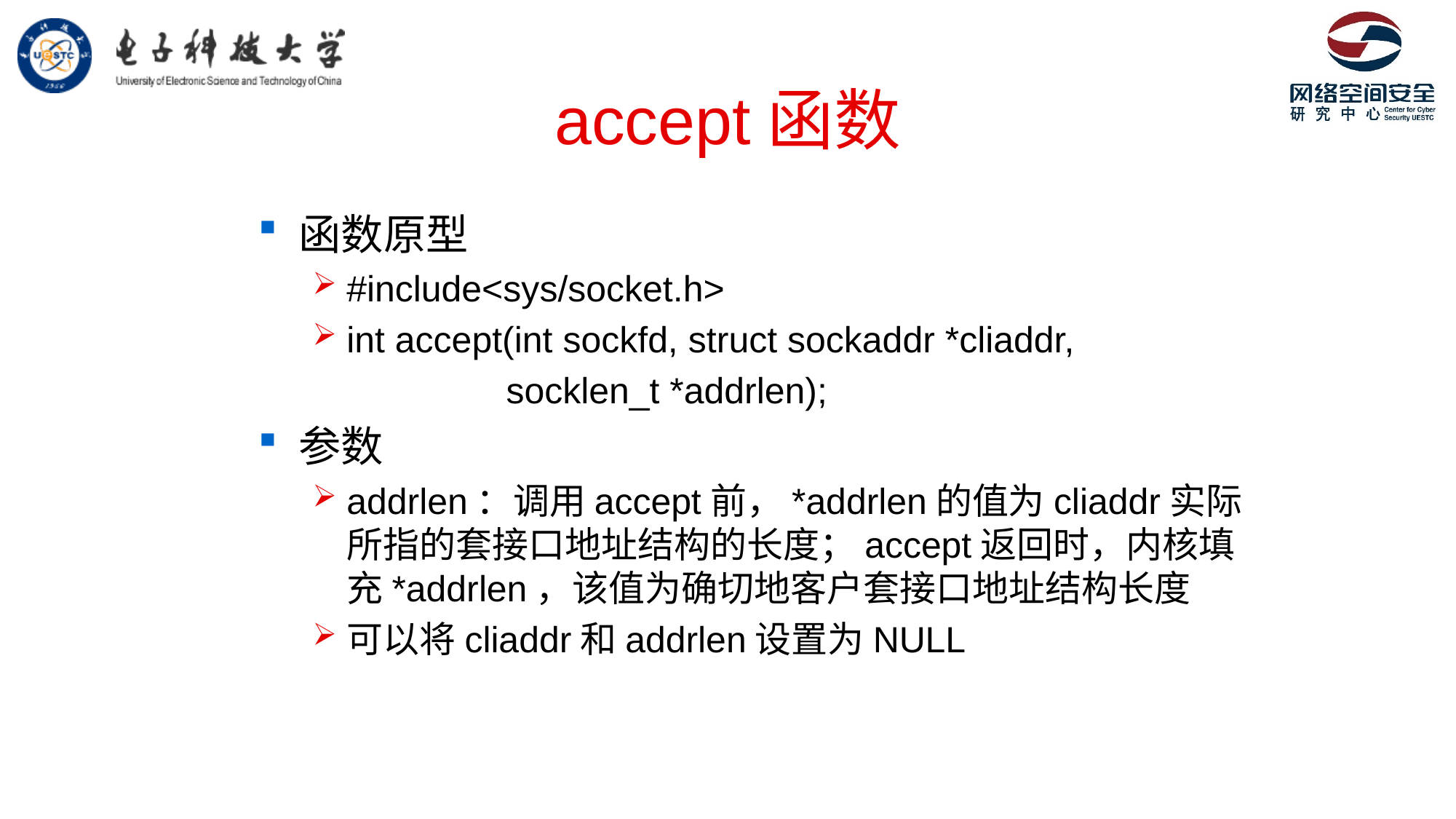

# accept函数
函数原型
#include<sys/socket.h>
int accept(int sockfd, struct sockaddr *cliaddr,
                   socklen_t *addrlen);
参数
addrlen：调用accept前，*addrlen的值为cliaddr实际所指的套接口地址结构的长度；accept返回时，内核填充*addrlen，该值为确切地客户套接口地址结构长度
可以将cliaddr和addrlen设置为NULL